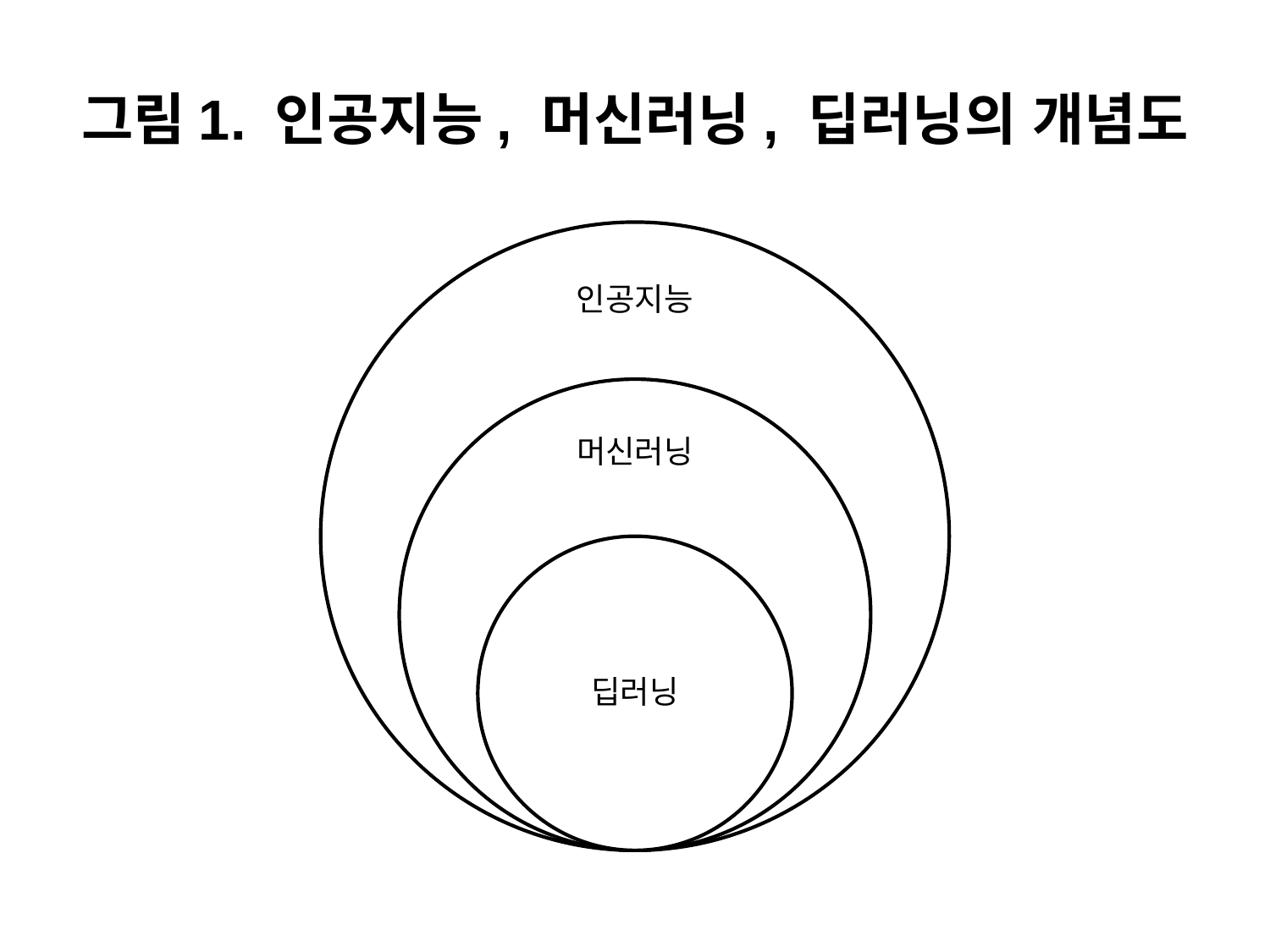

# 그림1. 인공지능, 머신러닝, 딥러닝의 개념도
인공지능
머신러닝
딥러닝